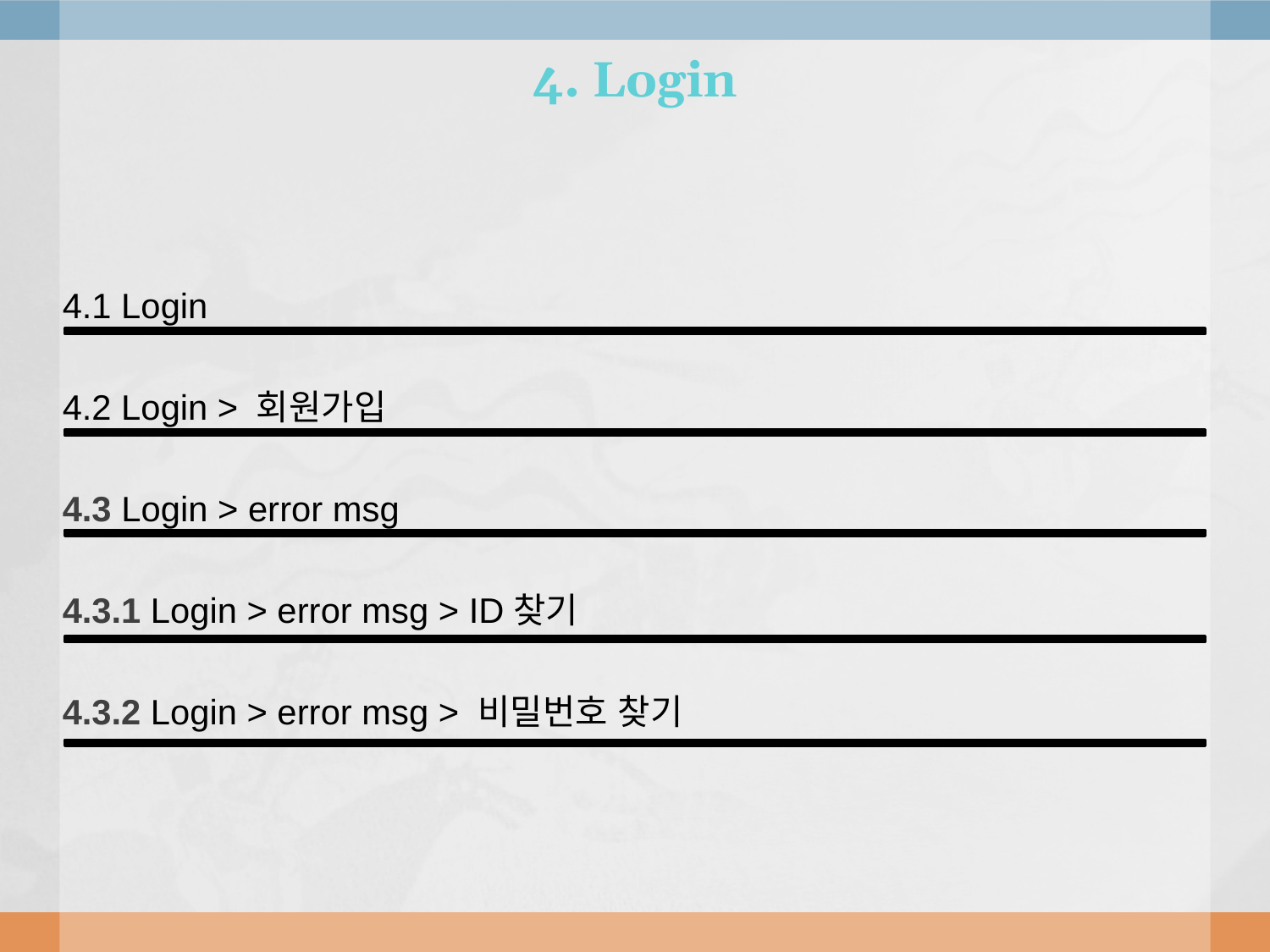

4. Login

4.1 Login

4.2 Login > 회원가입

4.3 Login > error msg

4.3.1 Login > error msg > ID찾기

4.3.2 Login > error msg > 비밀번호 찾기